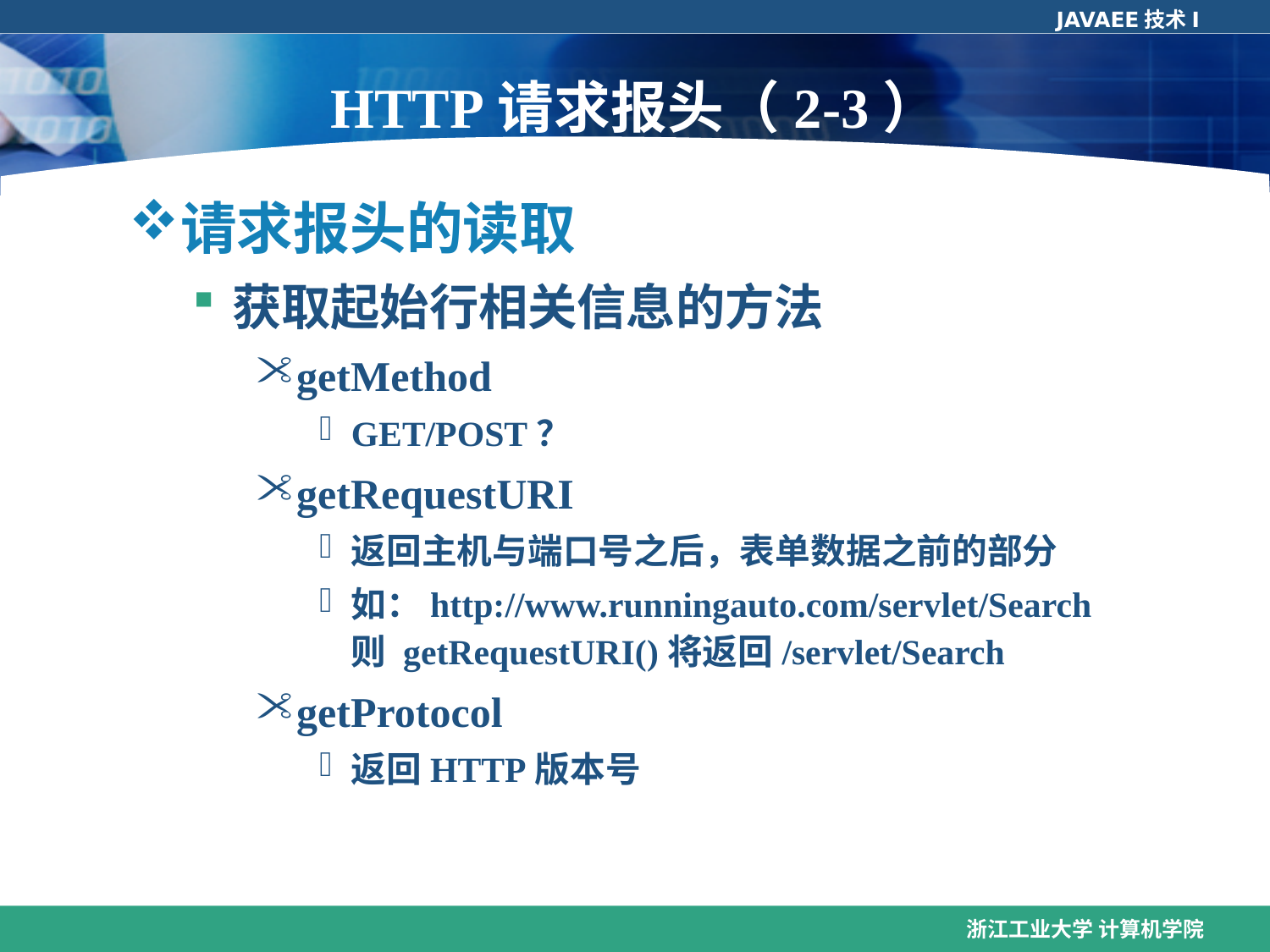

HTTP请求报头（2-3）
请求报头的读取
获取起始行相关信息的方法
getMethod
GET/POST？
getRequestURI
返回主机与端口号之后，表单数据之前的部分
如：http://www.runningauto.com/servlet/Search
则 getRequestURI()将返回/servlet/Search
getProtocol
返回HTTP版本号